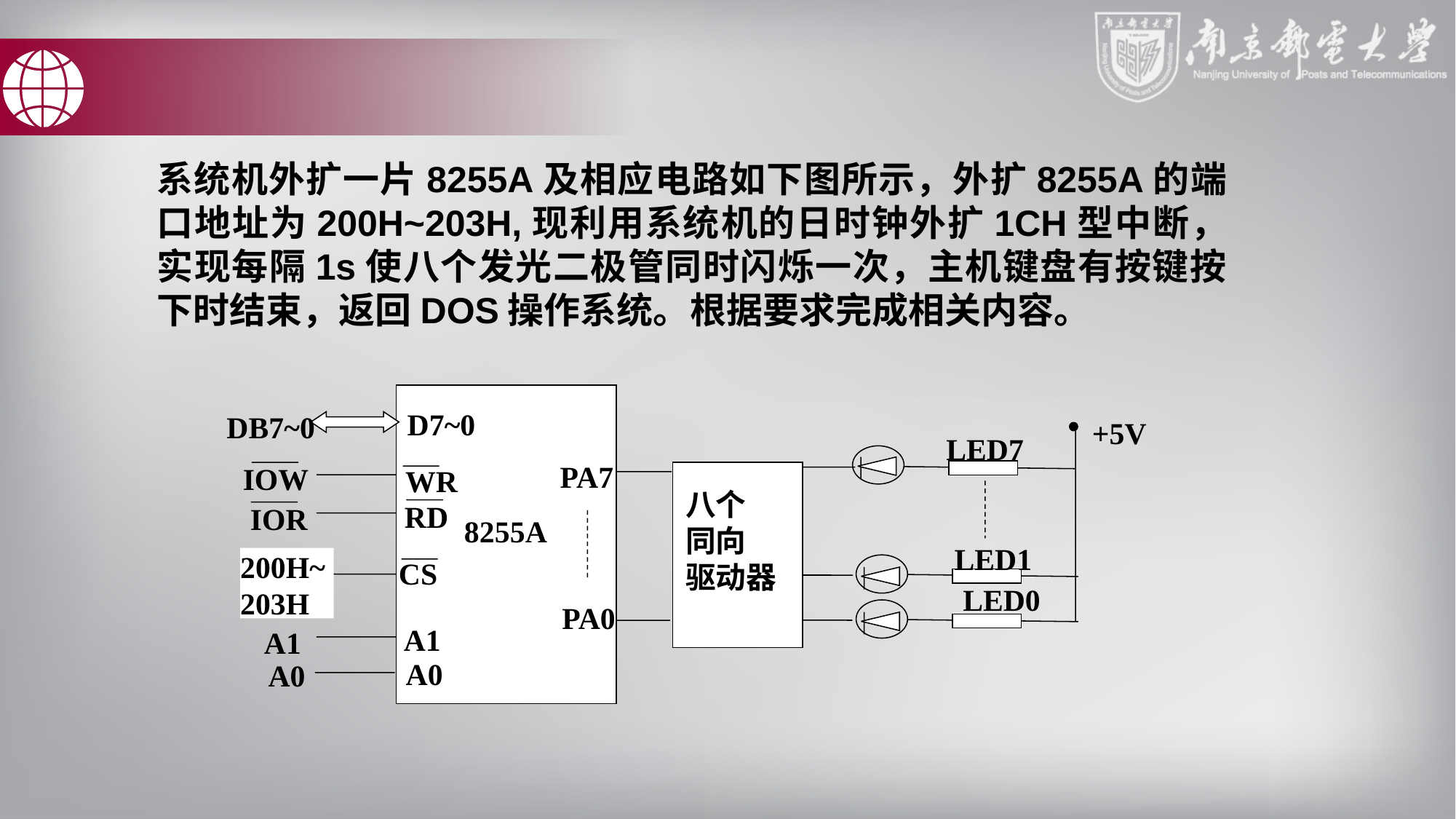

系统机外扩一片8255A及相应电路如下图所示，外扩8255A的端口地址为200H~203H,现利用系统机的日时钟外扩1CH型中断，实现每隔1s使八个发光二极管同时闪烁一次，主机键盘有按键按下时结束，返回DOS操作系统。根据要求完成相关内容。

D7~0
DB7~0

+5V

LED7

PA7
IOW

八个
同向
驱动器

WR

RD

IOR

8255A

LED1
200H~203H
CS

LED0
PA0

A1
A1

A0
A0